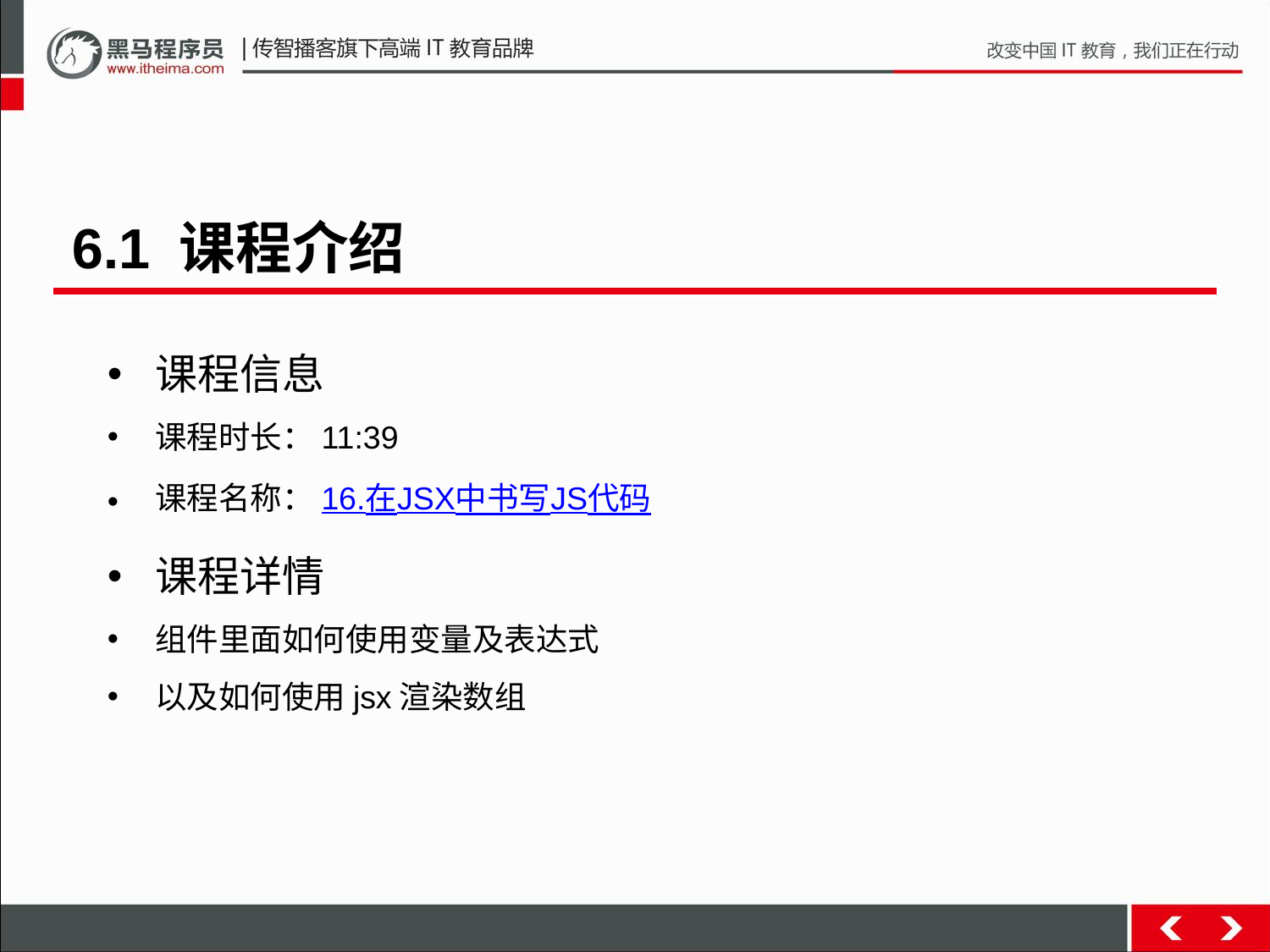

6.1 课程介绍
课程信息
课程时长：11:39
课程名称：16.在JSX中书写JS代码
课程详情
组件里面如何使用变量及表达式
以及如何使用jsx渲染数组